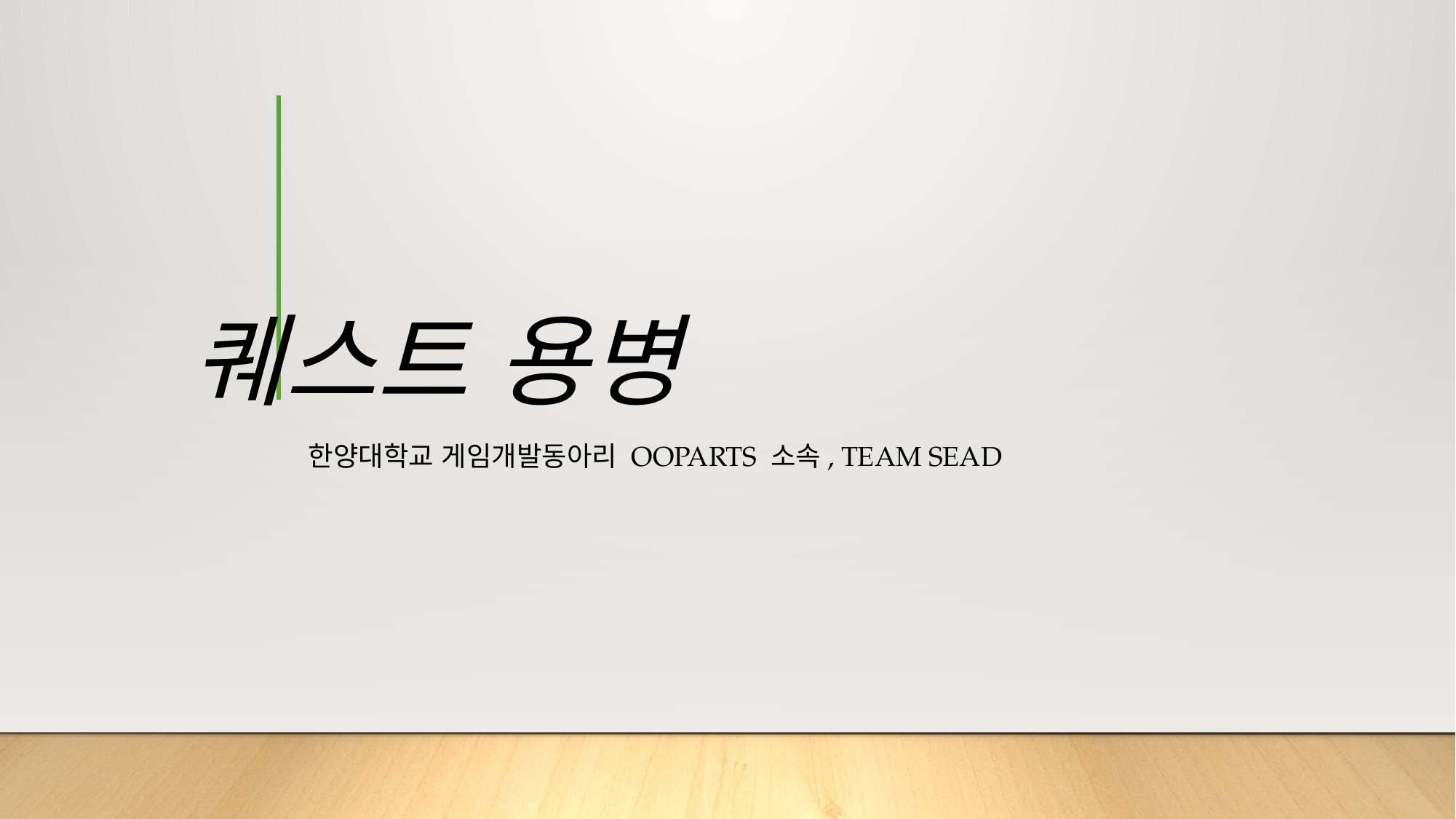

# 퀘스트 용병
한양대학교 게임개발동아리 OOPArts 소속, Team SEAD